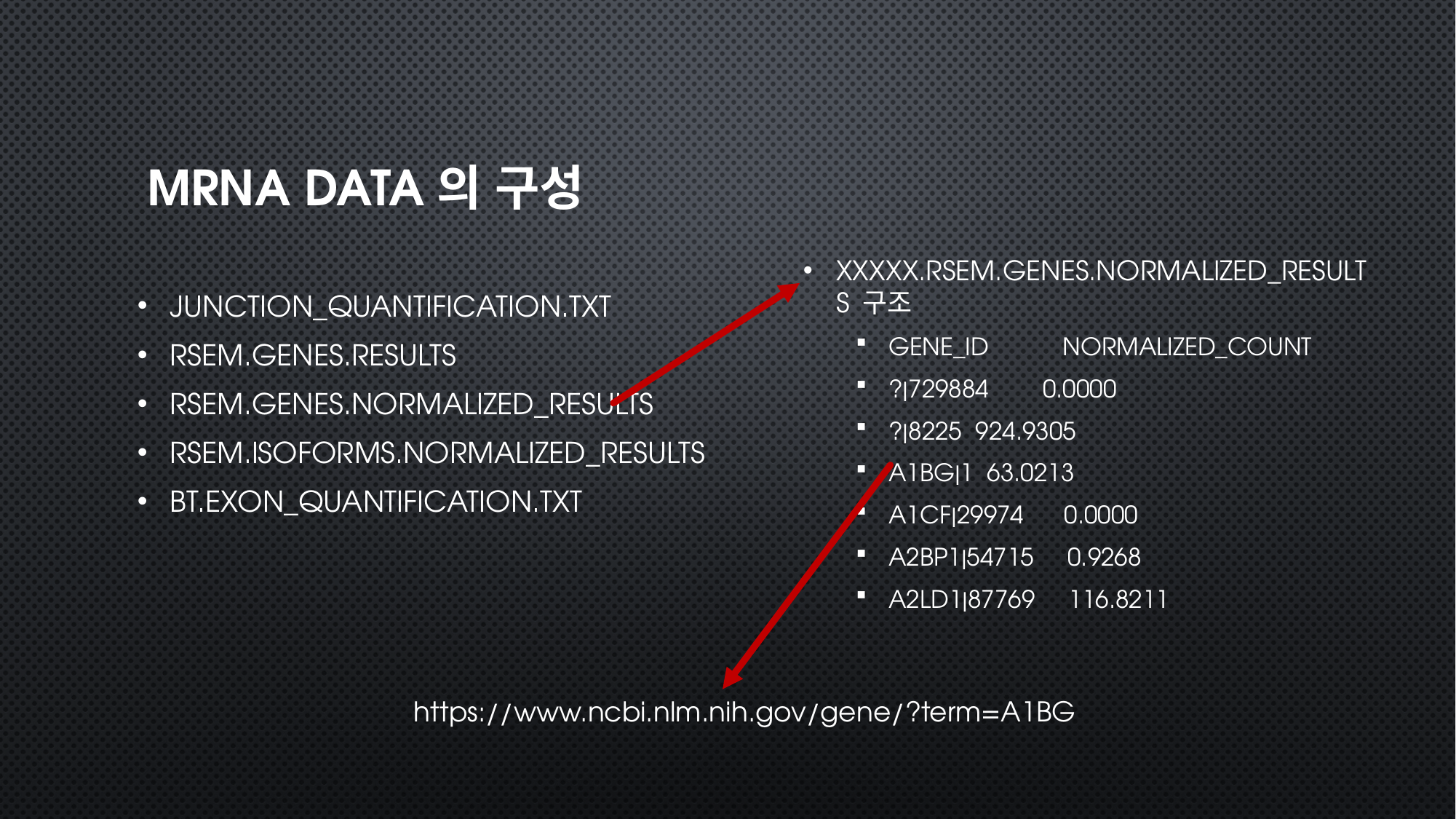

# mRNA data의 구성
xxxxx.rsem.genes.normalized_results 구조
gene_id           normalized_count
?|729884        0.0000
?|8225  924.9305
A1BG|1  63.0213
A1CF|29974      0.0000
A2BP1|54715     0.9268
A2LD1|87769     116.8211
junction_quantification.txt
rsem.genes.results
rsem.genes.normalized_results
rsem.isoforms.normalized_results
bt.exon_quantification.txt
https://www.ncbi.nlm.nih.gov/gene/?term=A1BG